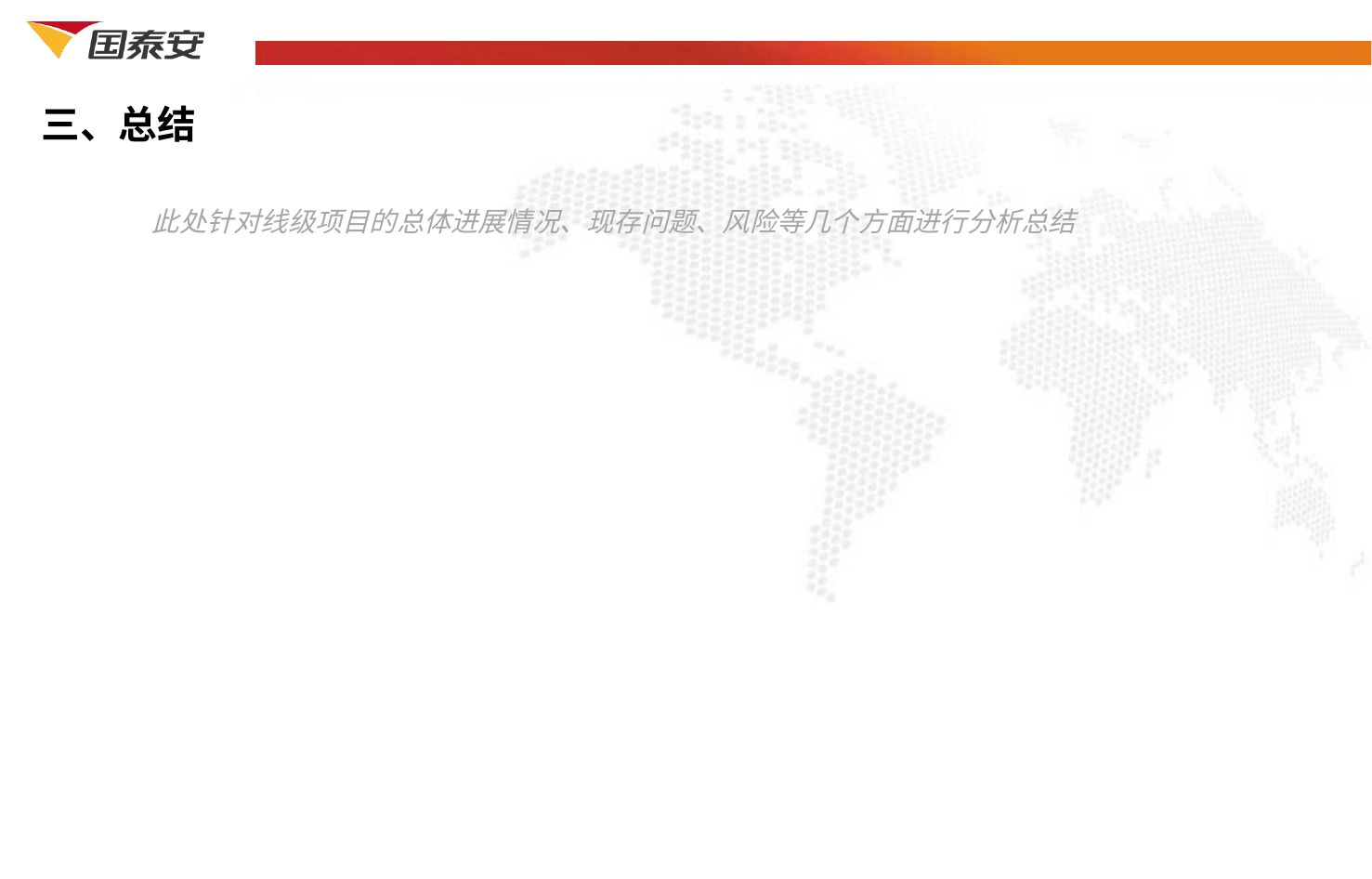

三、总结
此处针对线级项目的总体进展情况、现存问题、风险等几个方面进行分析总结